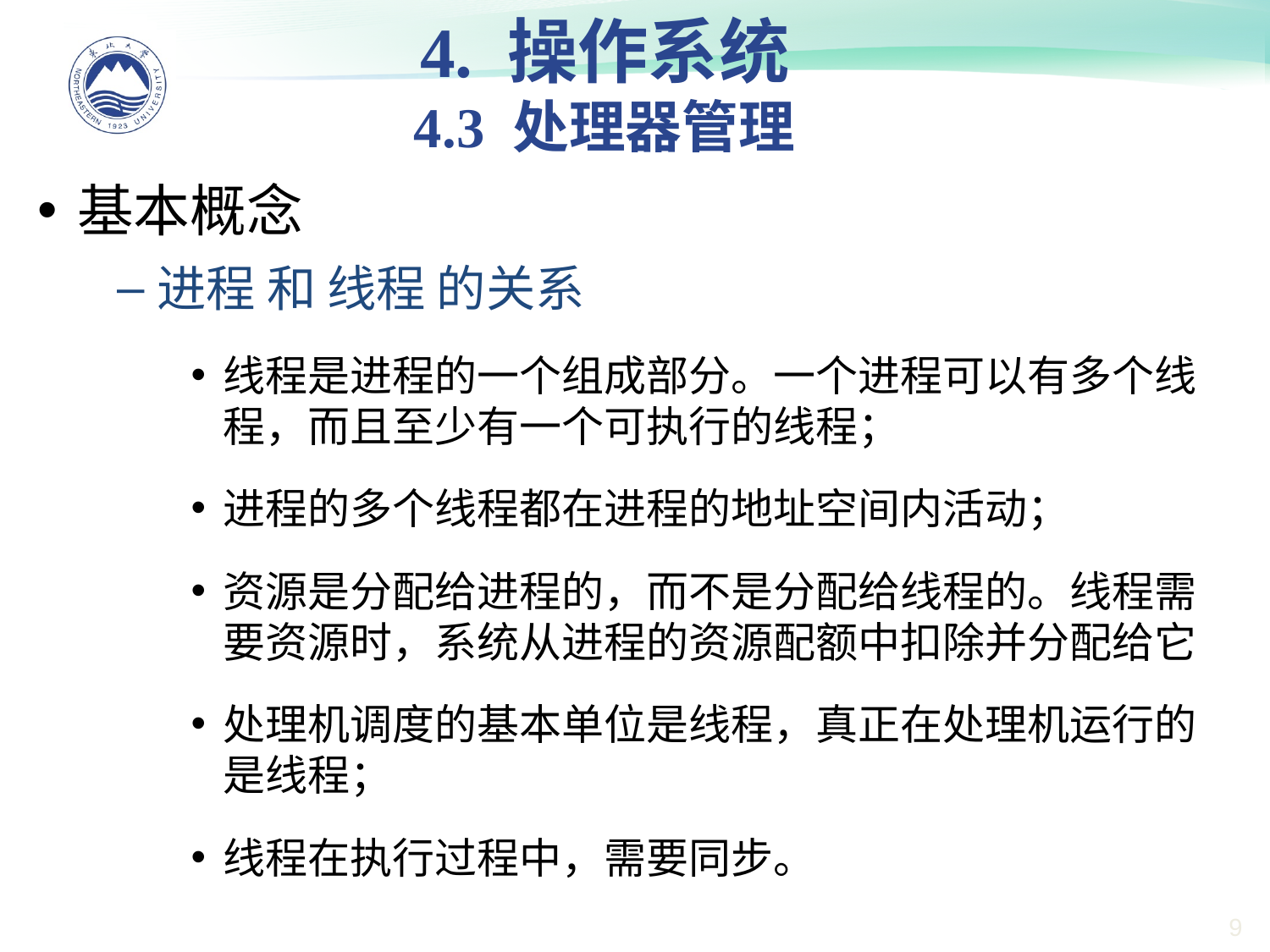

4. 操作系统
4.3 处理器管理
基本概念
进程 和 线程 的关系
线程是进程的一个组成部分。一个进程可以有多个线程，而且至少有一个可执行的线程；
进程的多个线程都在进程的地址空间内活动；
资源是分配给进程的，而不是分配给线程的。线程需要资源时，系统从进程的资源配额中扣除并分配给它
处理机调度的基本单位是线程，真正在处理机运行的是线程；
线程在执行过程中，需要同步。
9